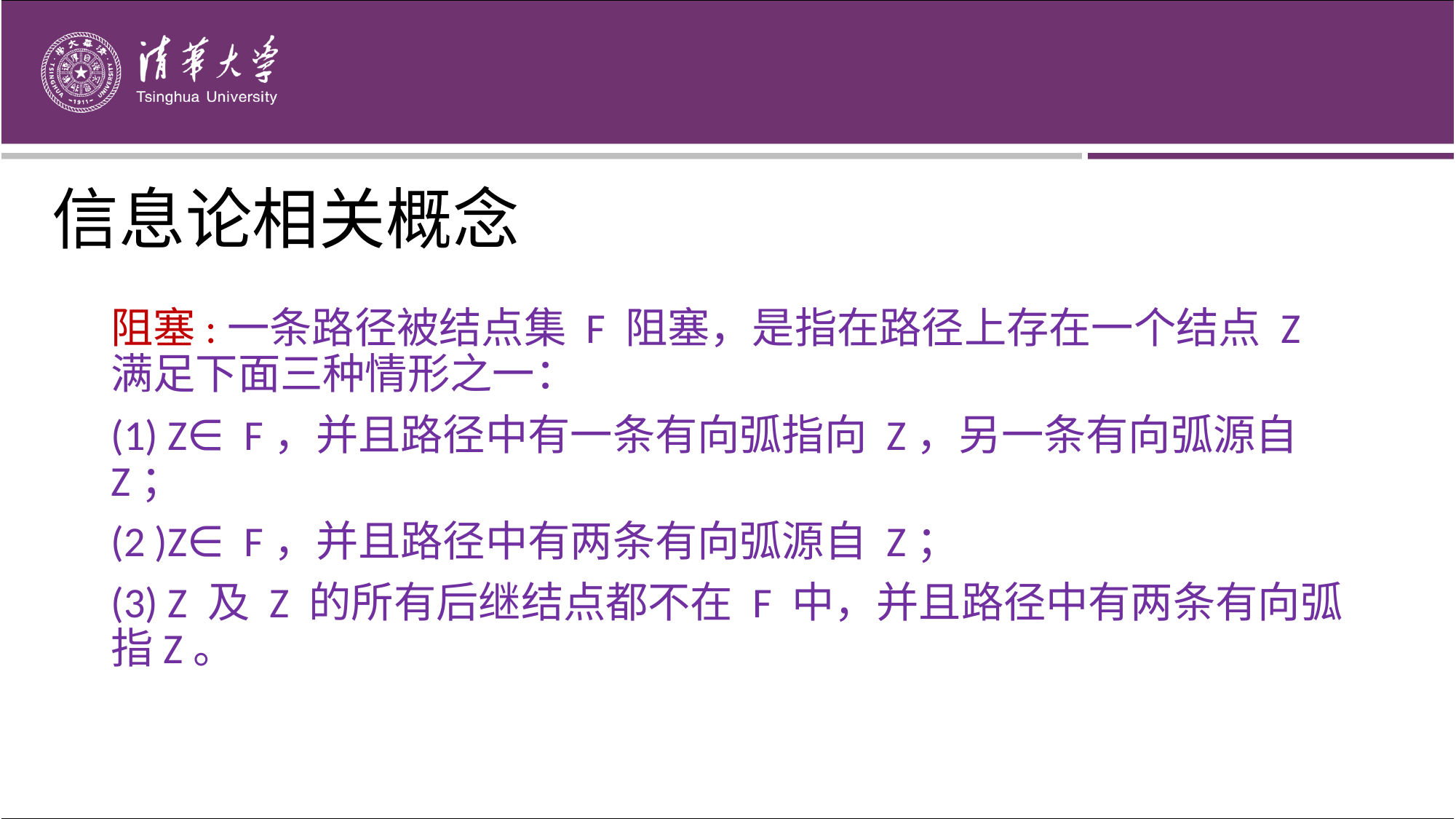

信息论相关概念
阻塞:一条路径被结点集 F 阻塞，是指在路径上存在一个结点 Z 满足下面三种情形之一：
(1) Z∈  F，并且路径中有一条有向弧指向 Z，另一条有向弧源自 Z；
(2 )Z∈  F，并且路径中有两条有向弧源自 Z；
(3) Z 及 Z 的所有后继结点都不在 F 中，并且路径中有两条有向弧指Z。